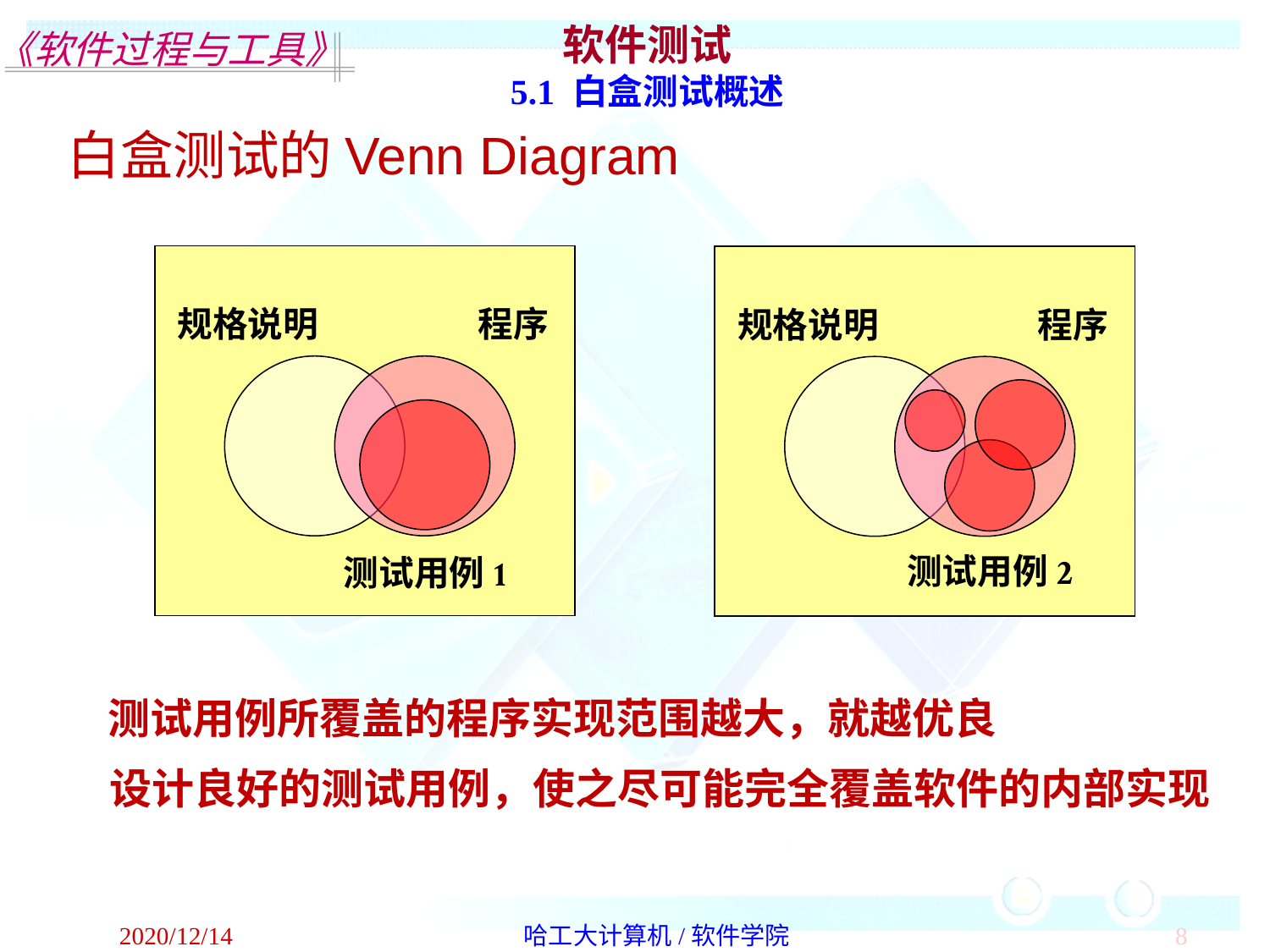

软件测试
5.1 白盒测试概述
白盒测试的Venn Diagram

规格说明
程序
规格说明
程序

测试用例1

测试用例2
测试用例所覆盖的程序实现范围越大，就越优良
设计良好的测试用例，使之尽可能完全覆盖软件的内部实现